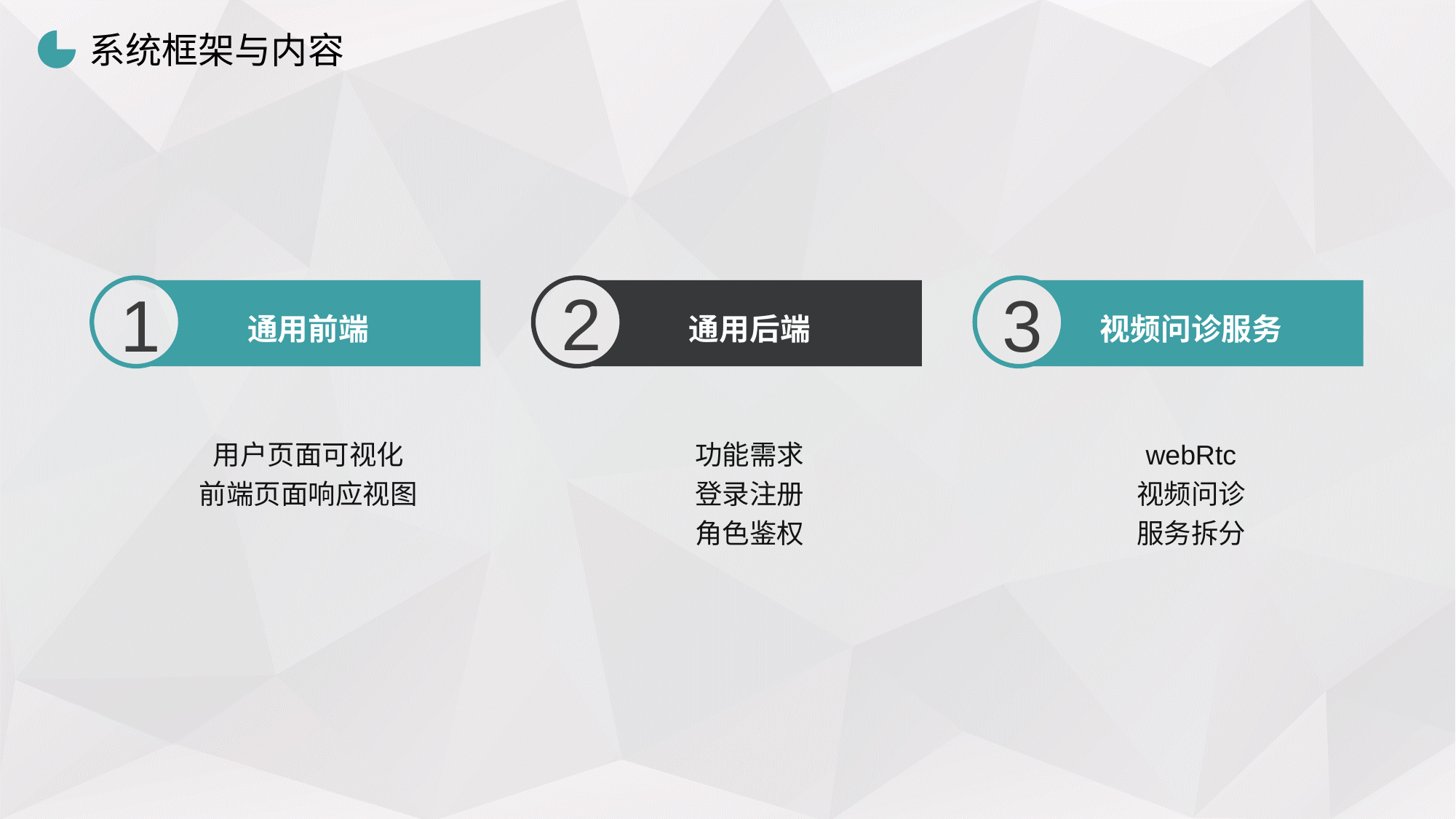

系统框架与内容

2
1
3

通用前端
通用后端
视频问诊服务
用户页面可视化
前端页面响应视图
功能需求
登录注册
角色鉴权
webRtc
视频问诊
服务拆分